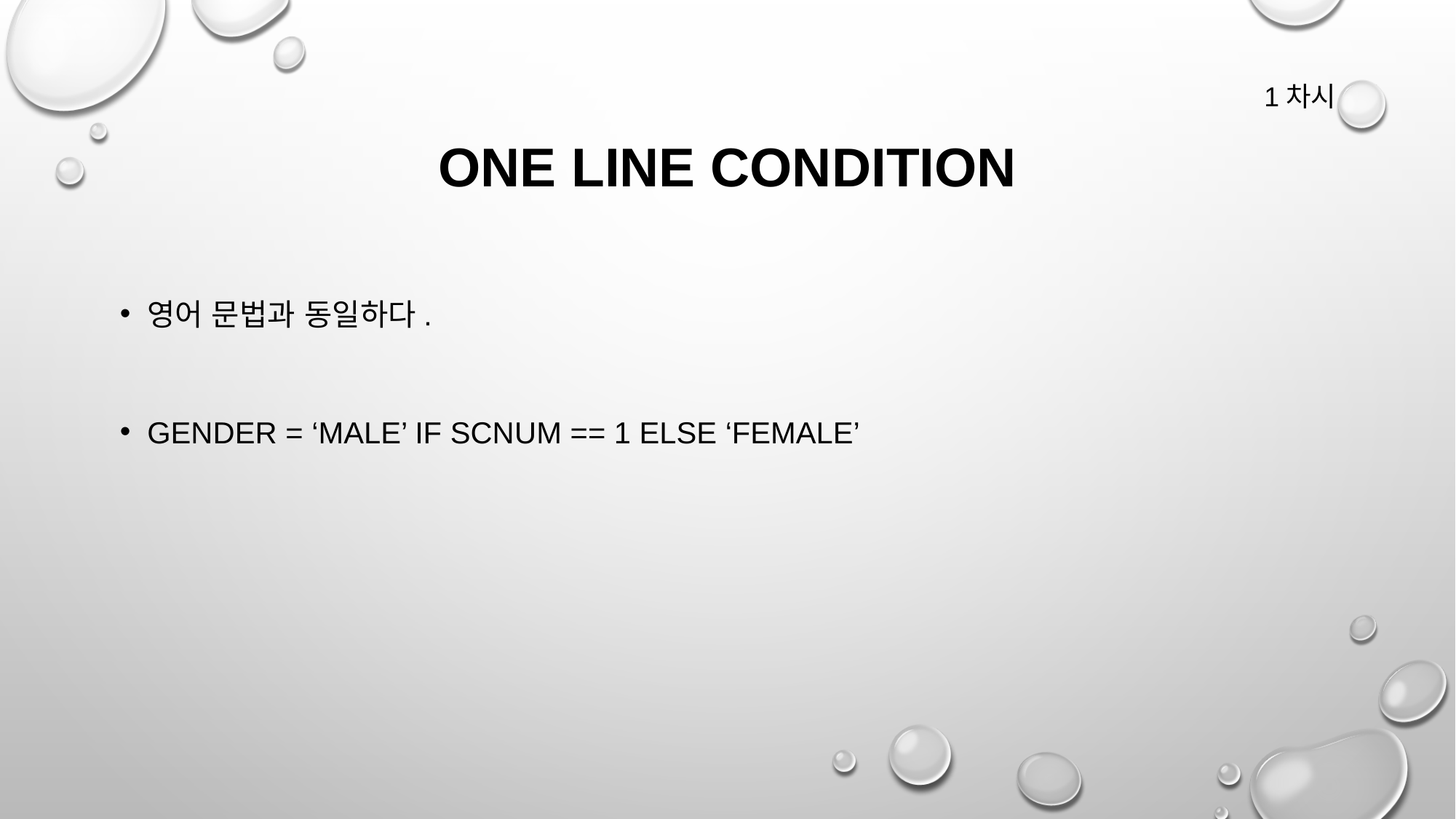

# One line condition
1차시
영어 문법과 동일하다.

Gender = ‘male’ if scnum == 1 else ‘female’